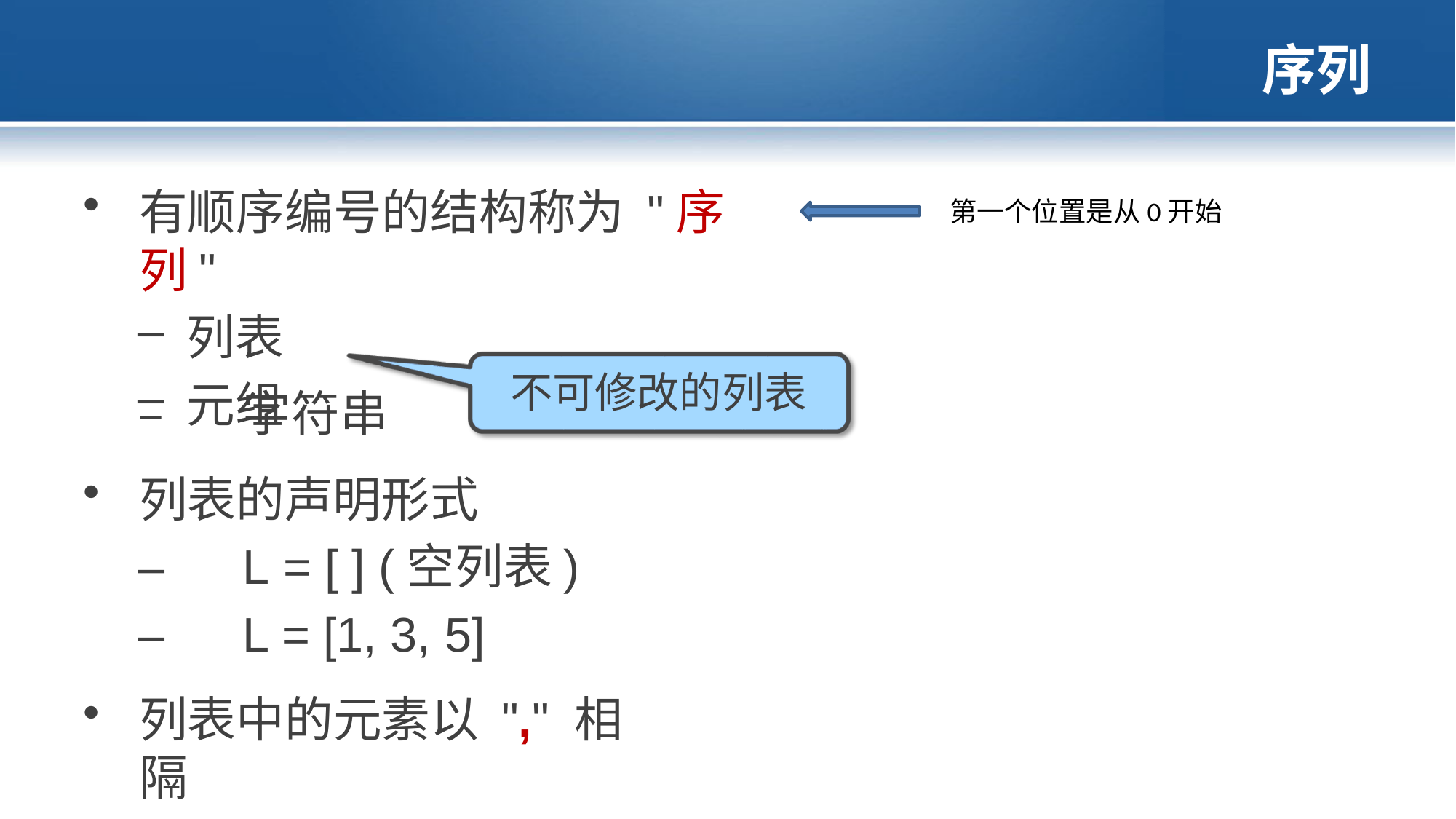

序列
有顺序编号的结构称为 "序列"
列表
元组
第一个位置是从0开始

–	字符串
列表的声明形式
不可修改的列表
–	L = [ ] (空列表)
–	L = [1, 3, 5]
列表中的元素以 "," 相隔